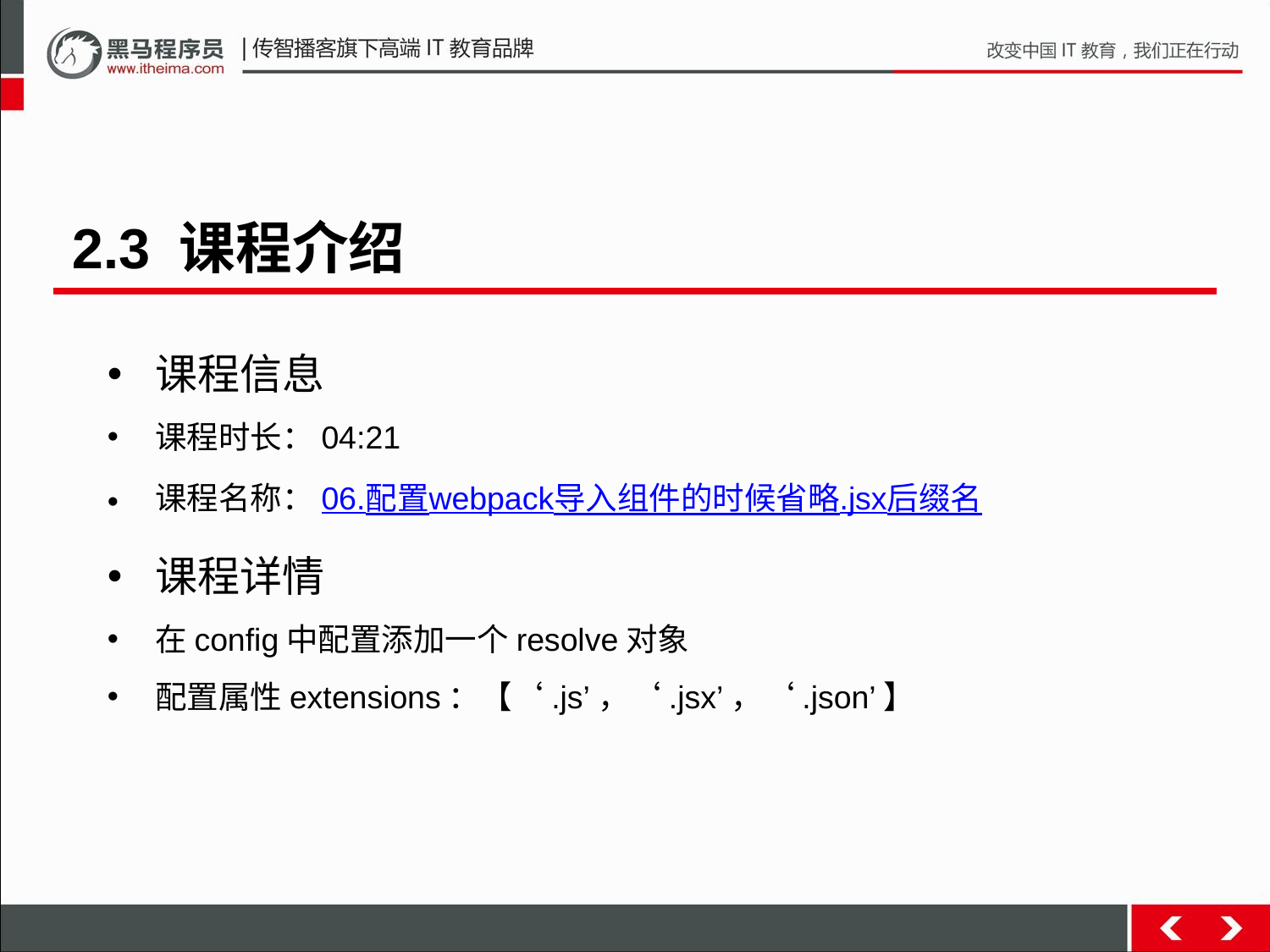

2.3 课程介绍
课程信息
课程时长：04:21
课程名称：06.配置webpack导入组件的时候省略.jsx后缀名
课程详情
在config中配置添加一个resolve对象
配置属性extensions：【‘.js’，‘.jsx’，‘.json’】